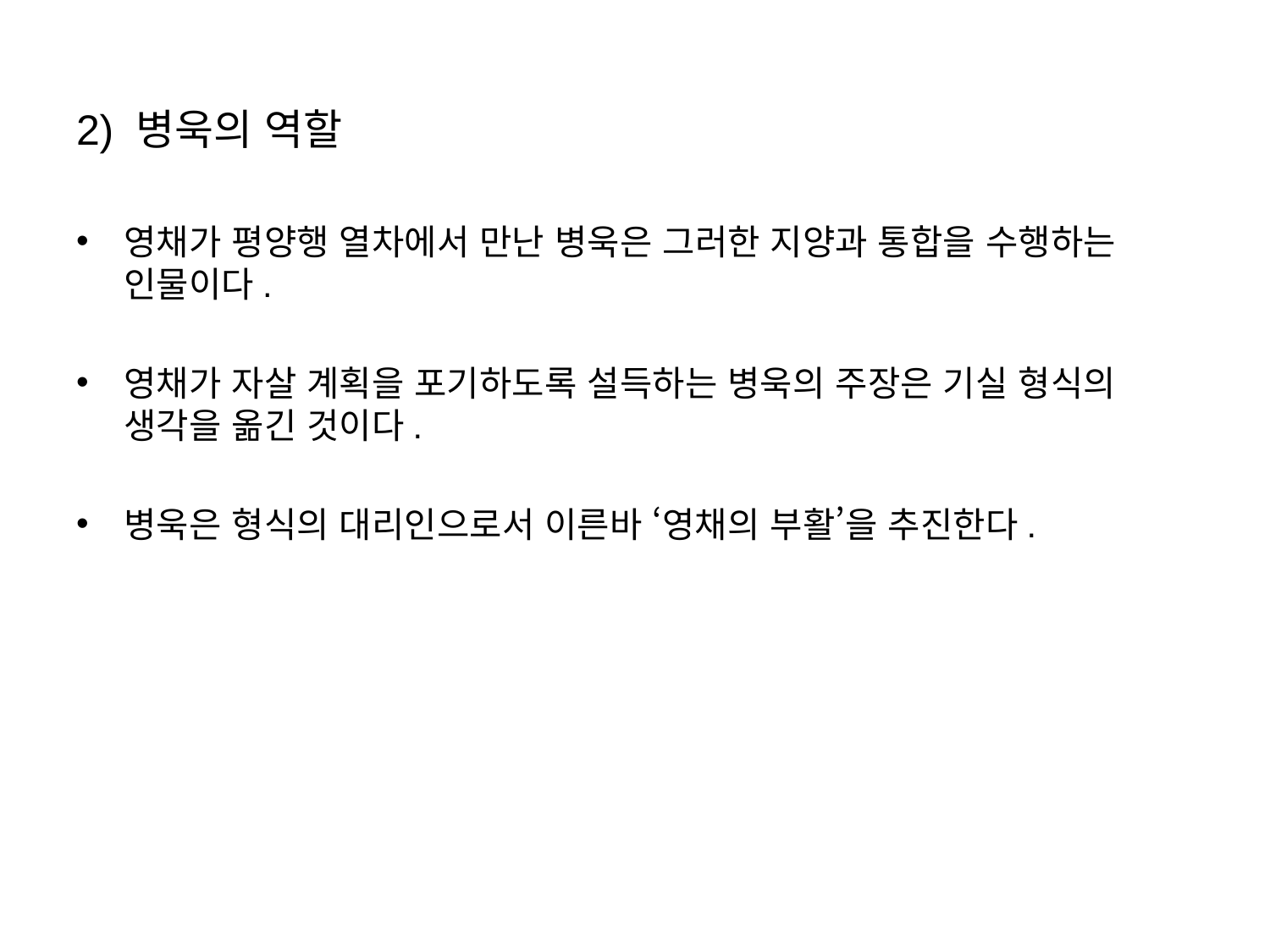

2) 병욱의 역할

영채가 평양행 열차에서 만난 병욱은 그러한 지양과 통합을 수행하는 인물이다.

영채가 자살 계획을 포기하도록 설득하는 병욱의 주장은 기실 형식의 생각을 옮긴 것이다.

병욱은 형식의 대리인으로서 이른바 ‘영채의 부활’을 추진한다.